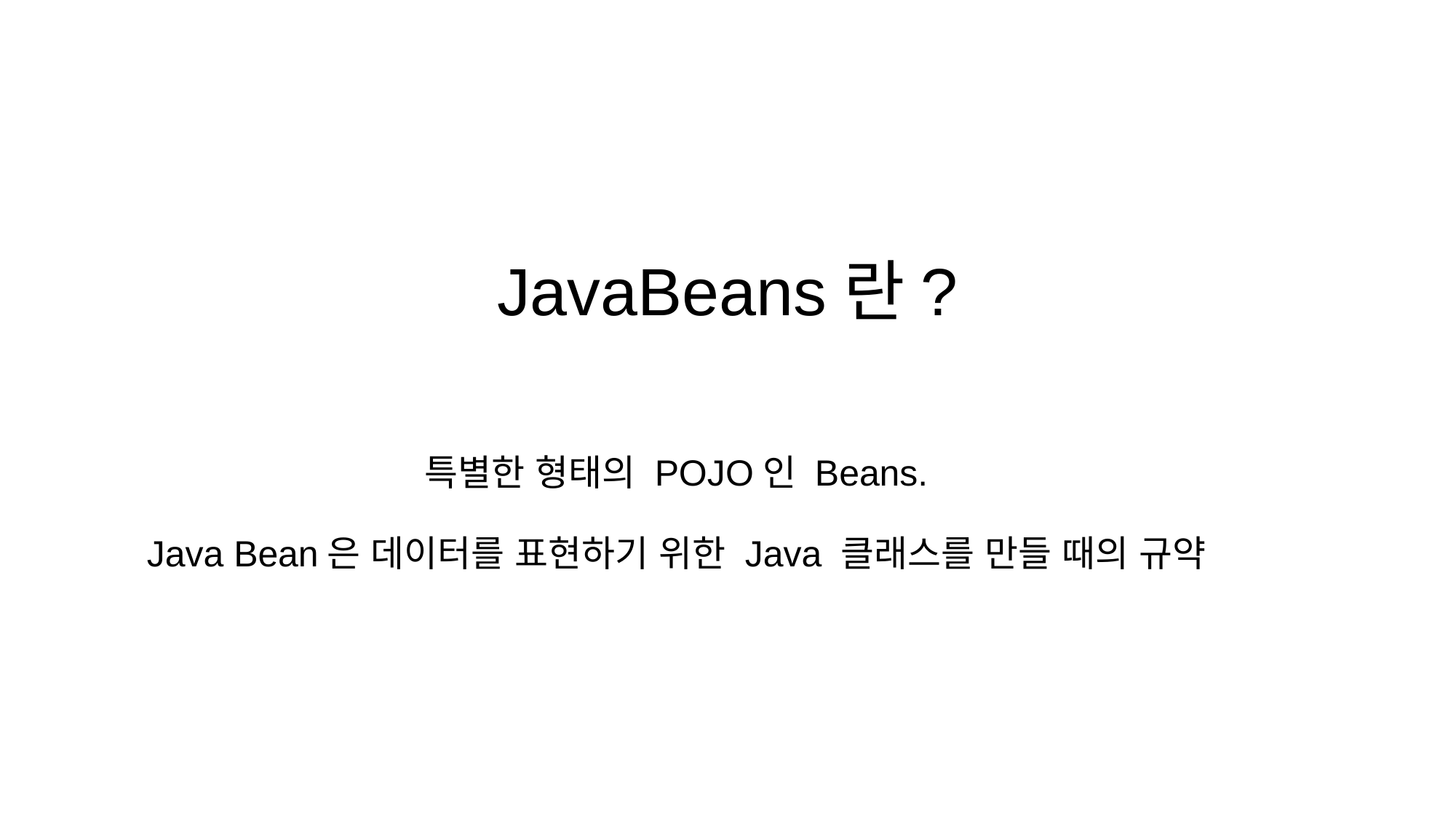

# JavaBeans란?
특별한 형태의 POJO인 Beans.
Java Bean은 데이터를 표현하기 위한 Java 클래스를 만들 때의 규약